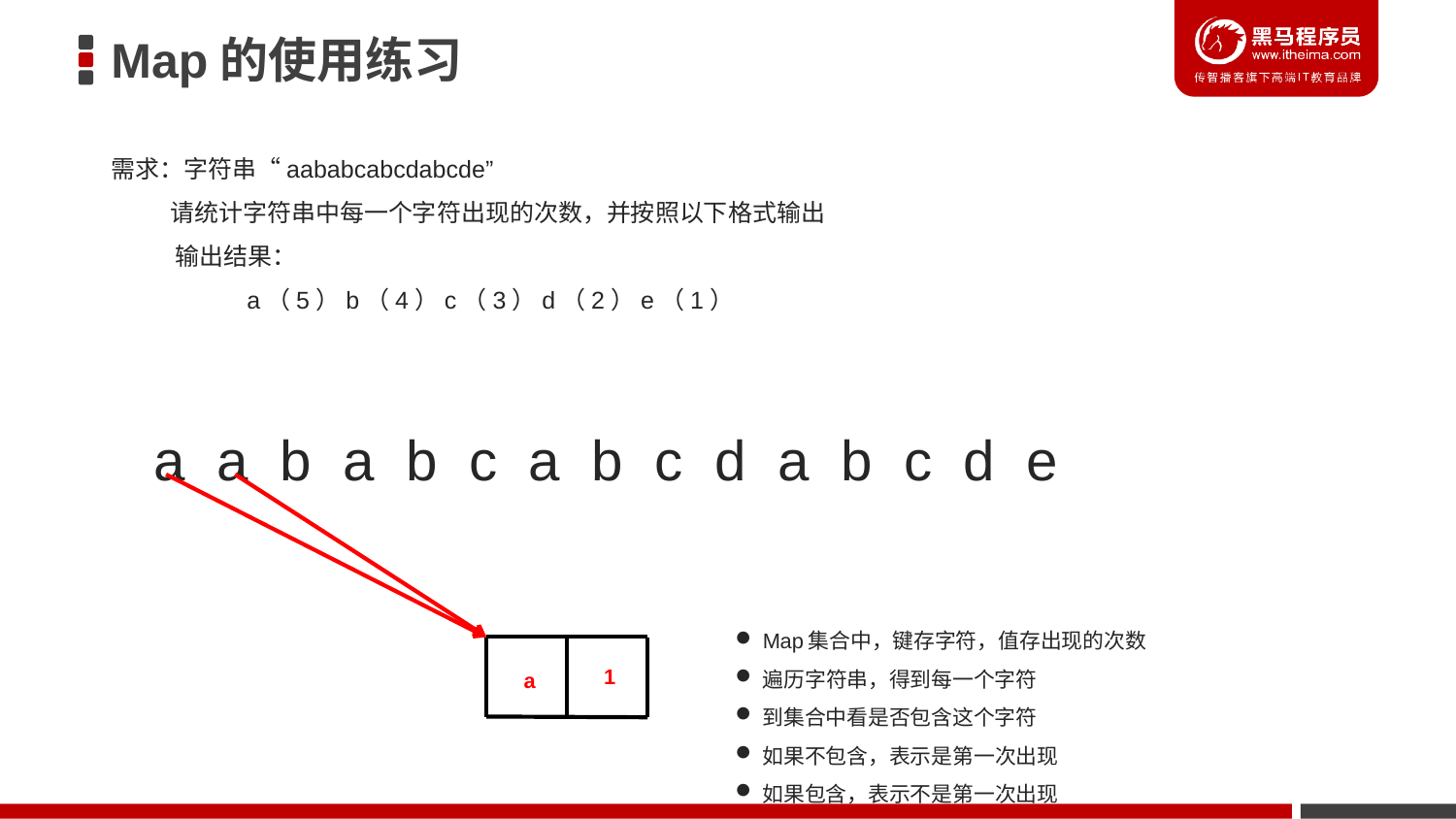

# Map的使用练习
需求：字符串“aababcabcdabcde”
          请统计字符串中每一个字符出现的次数，并按照以下格式输出
           输出结果：
                    a（5）b（4）c（3）d（2）e（1）
a  a  b  a  b  c  a  b  c  d  a  b  c  d  e
Map集合中，键存字符，值存出现的次数
遍历字符串，得到每一个字符
到集合中看是否包含这个字符
如果不包含，表示是第一次出现
如果包含，表示不是第一次出现
1
a